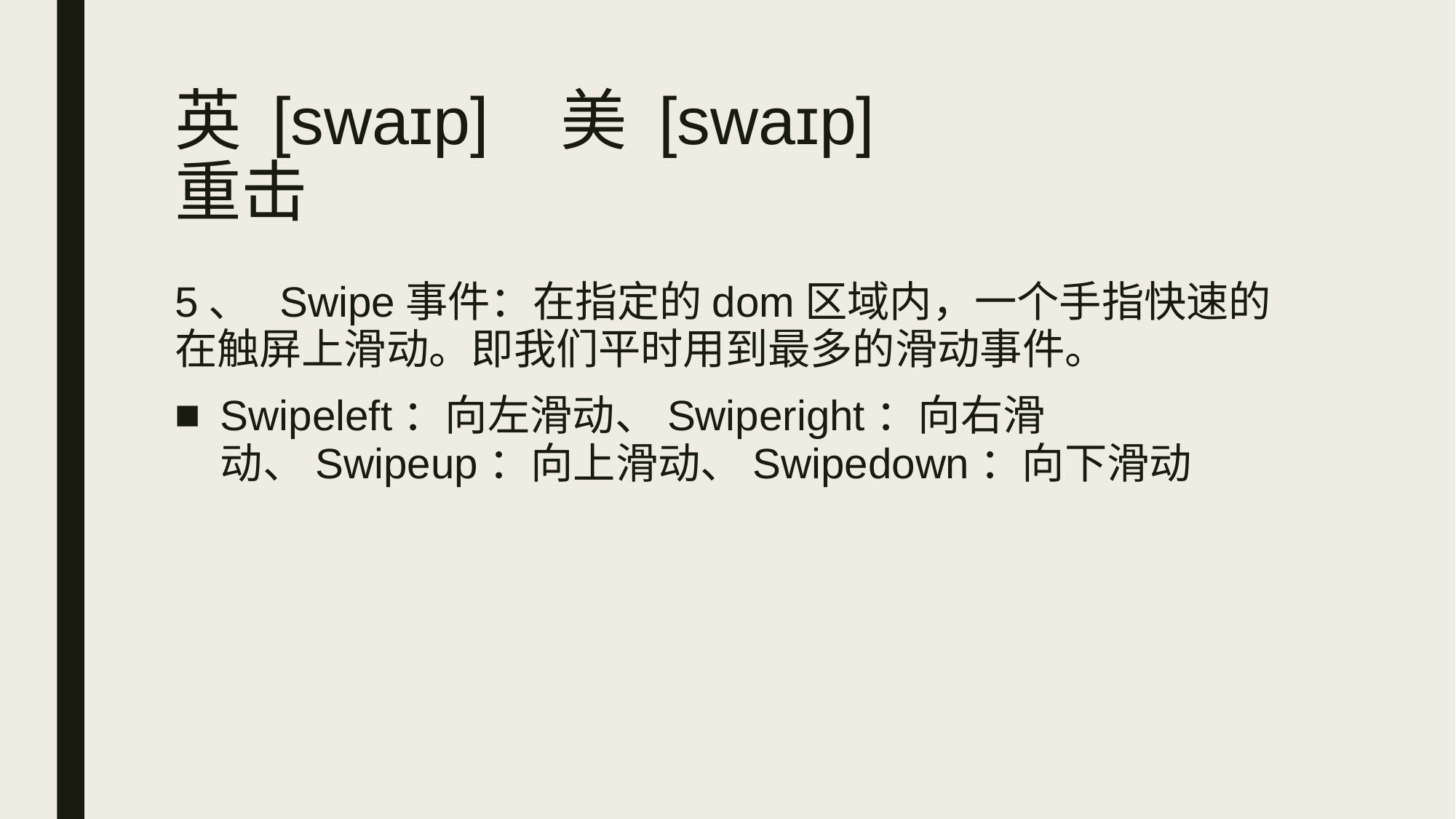

# 英 [swaɪp]   美 [swaɪp] 重击
5、  Swipe事件：在指定的dom区域内，一个手指快速的在触屏上滑动。即我们平时用到最多的滑动事件。
Swipeleft：向左滑动、Swiperight：向右滑动、Swipeup：向上滑动、Swipedown：向下滑动